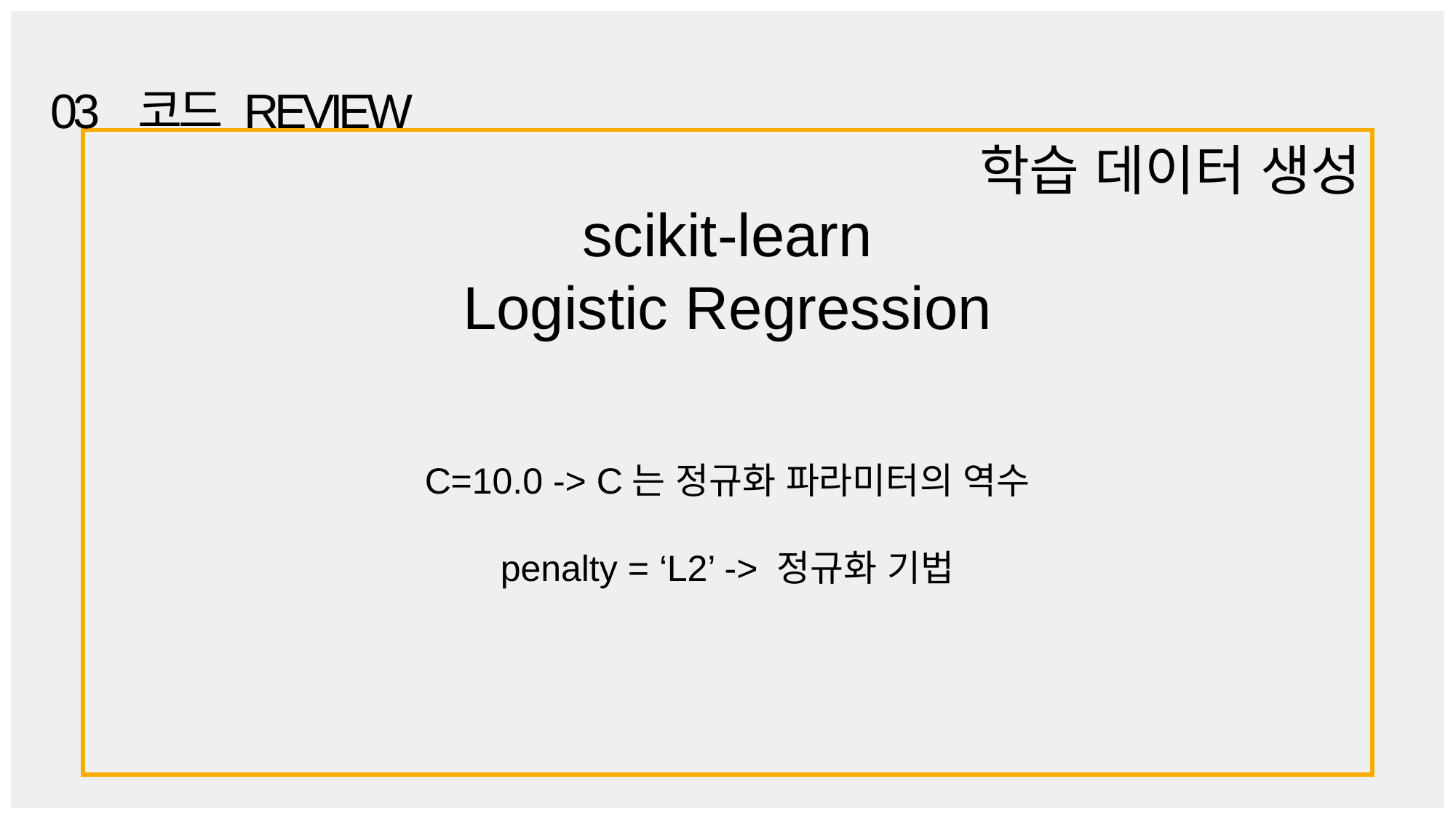

03   코드 REVIEW

학습 데이터 생성
scikit-learn
Logistic Regression
C=10.0 -> C는 정규화 파라미터의 역수

penalty = ‘L2’ -> 정규화 기법